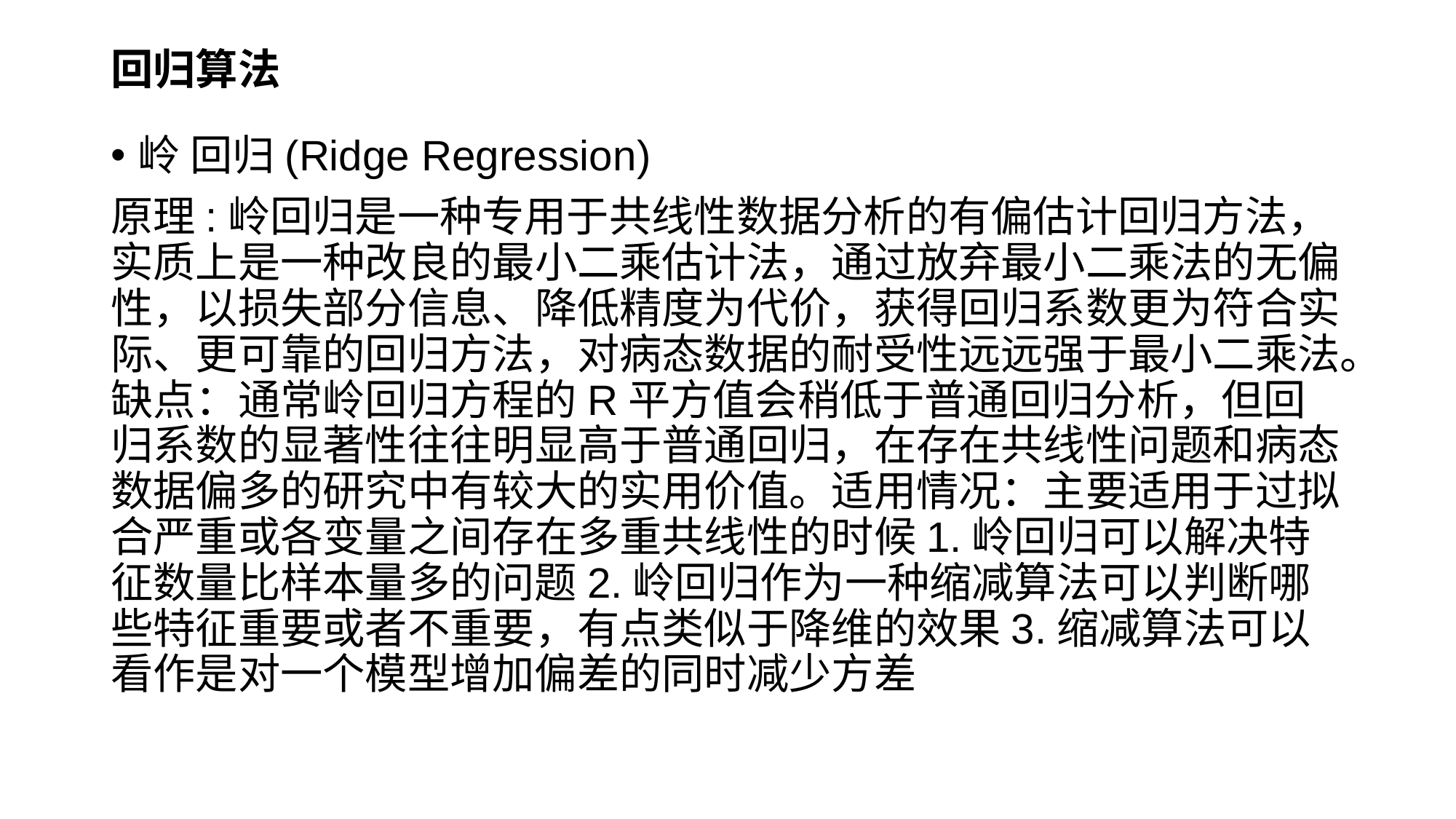

# 回归算法
岭 回归(Ridge Regression)
原理:岭回归是一种专用于共线性数据分析的有偏估计回归方法，实质上是一种改良的最小二乘估计法，通过放弃最小二乘法的无偏性，以损失部分信息、降低精度为代价，获得回归系数更为符合实际、更可靠的回归方法，对病态数据的耐受性远远强于最小二乘法。缺点：通常岭回归方程的R平方值会稍低于普通回归分析，但回归系数的显著性往往明显高于普通回归，在存在共线性问题和病态数据偏多的研究中有较大的实用价值。适用情况：主要适用于过拟合严重或各变量之间存在多重共线性的时候1.岭回归可以解决特征数量比样本量多的问题2.岭回归作为一种缩减算法可以判断哪些特征重要或者不重要，有点类似于降维的效果3.缩减算法可以看作是对一个模型增加偏差的同时减少方差